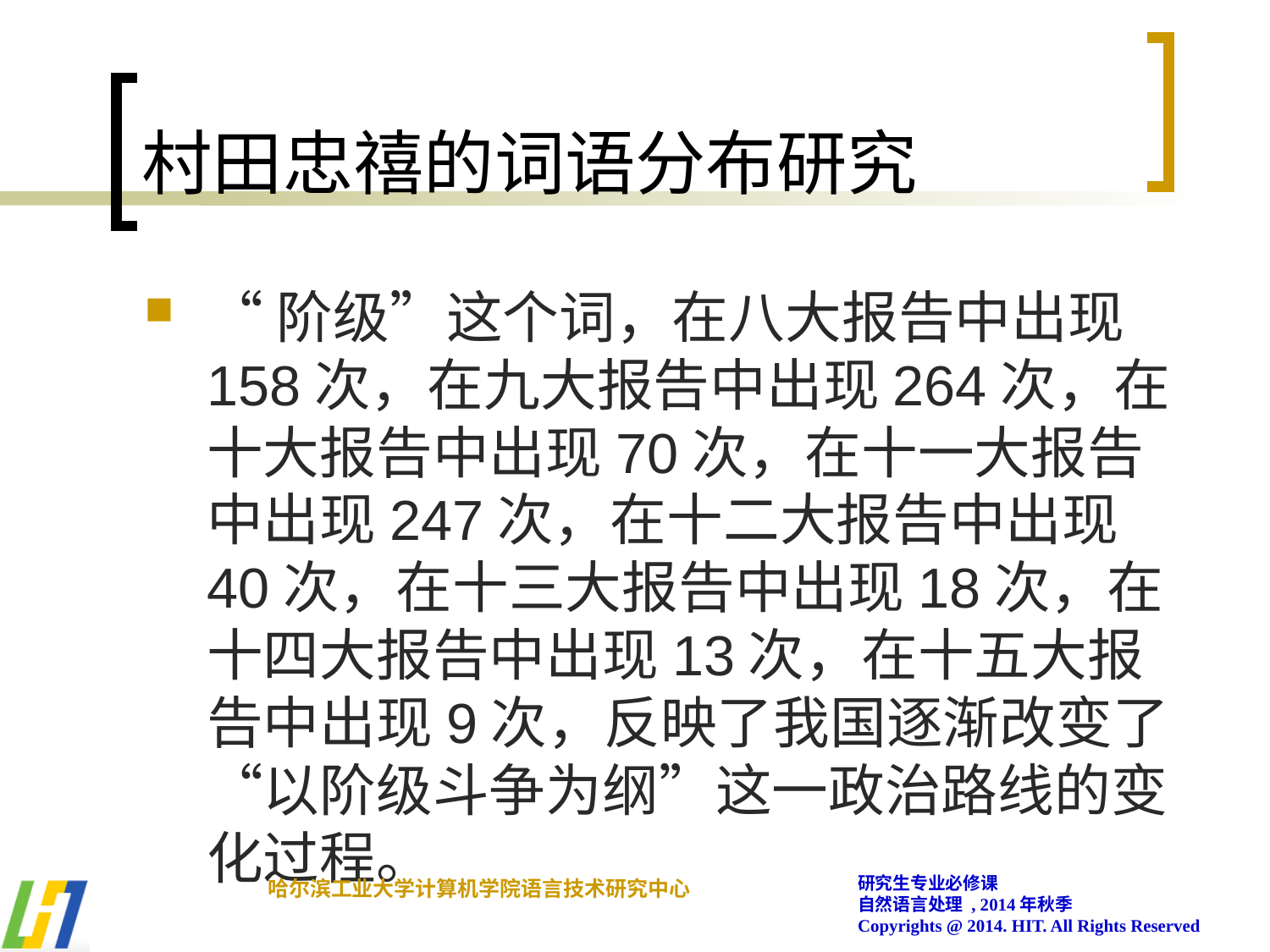

# 村田忠禧的词语分布研究
“阶级”这个词，在八大报告中出现158次，在九大报告中出现264次，在十大报告中出现70次，在十一大报告中出现247次，在十二大报告中出现40次，在十三大报告中出现18次，在十四大报告中出现13次，在十五大报告中出现9次，反映了我国逐渐改变了“以阶级斗争为纲”这一政治路线的变化过程。

研究生专业必修课
自然语言处理 , 2014年秋季
Copyrights @ 2014. HIT. All Rights Reserved
哈尔滨工业大学计算机学院语言技术研究中心